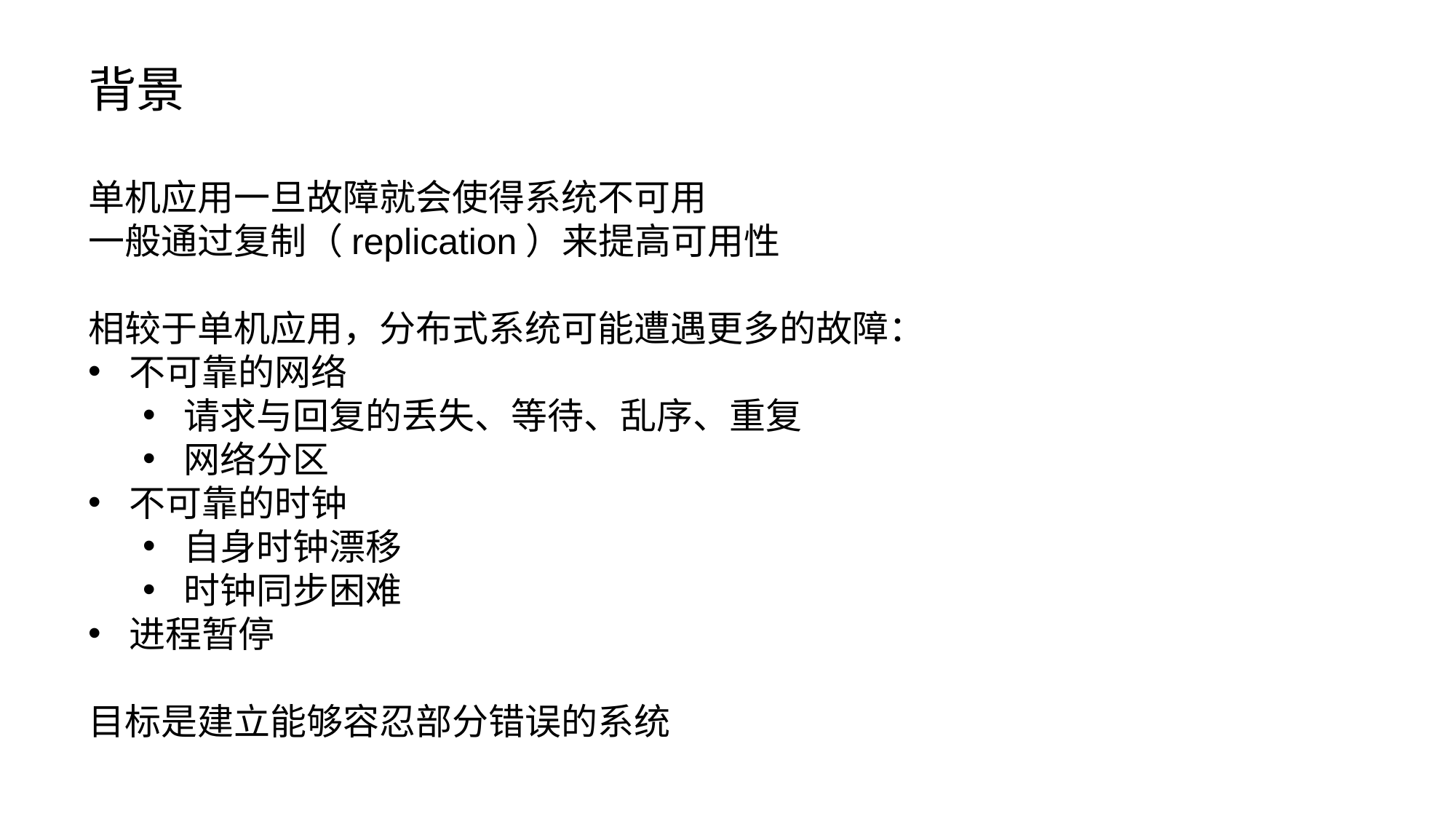

背景
单机应用一旦故障就会使得系统不可用
一般通过复制（replication）来提高可用性

相较于单机应用，分布式系统可能遭遇更多的故障：
不可靠的网络
请求与回复的丢失、等待、乱序、重复
网络分区
不可靠的时钟
自身时钟漂移
时钟同步困难
进程暂停

目标是建立能够容忍部分错误的系统